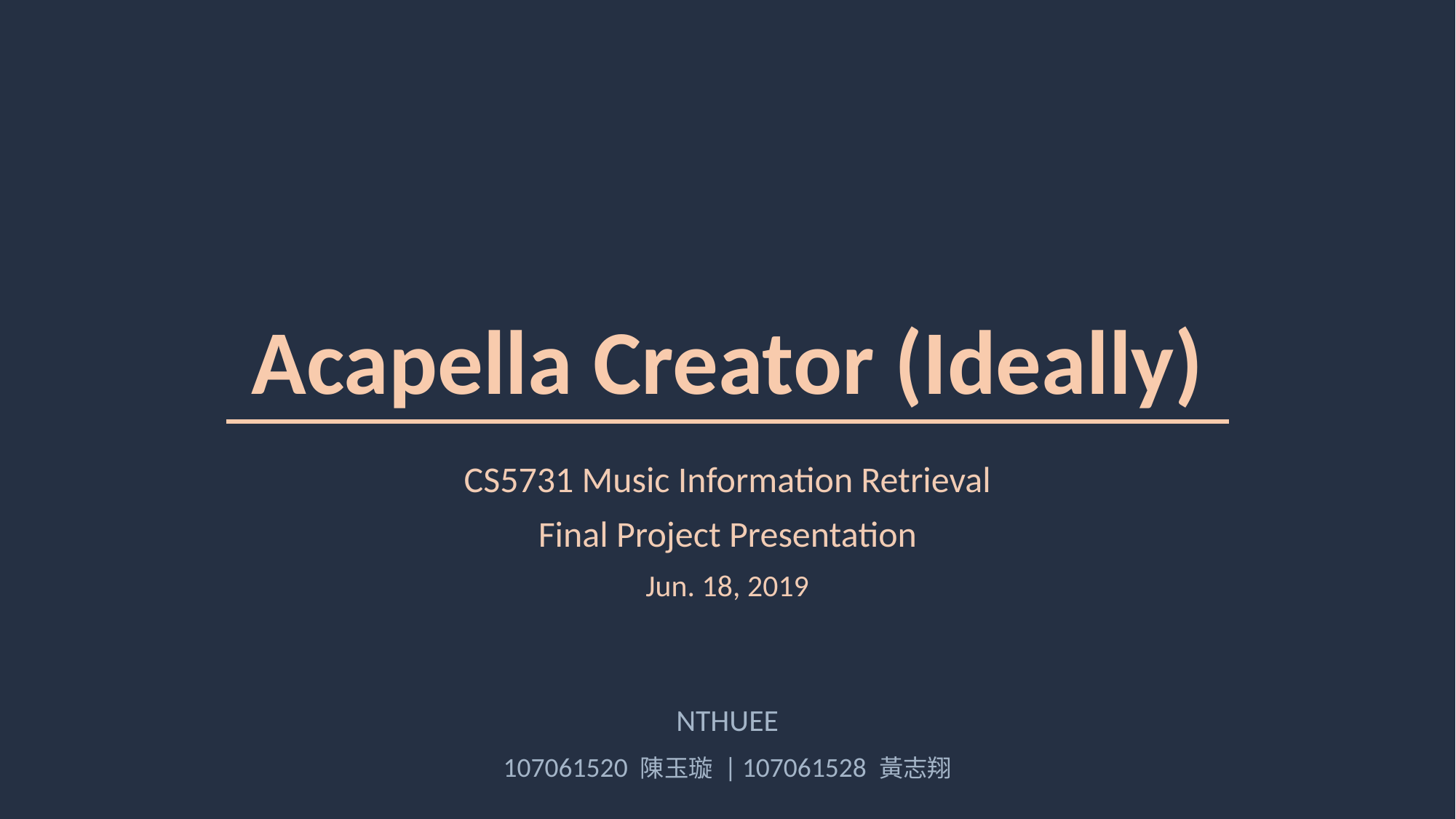

# Acapella Creator (Ideally)
CS5731 Music Information Retrieval
Final Project Presentation
Jun. 18, 2019
NTHUEE
107061520 陳玉璇 | 107061528 黃志翔